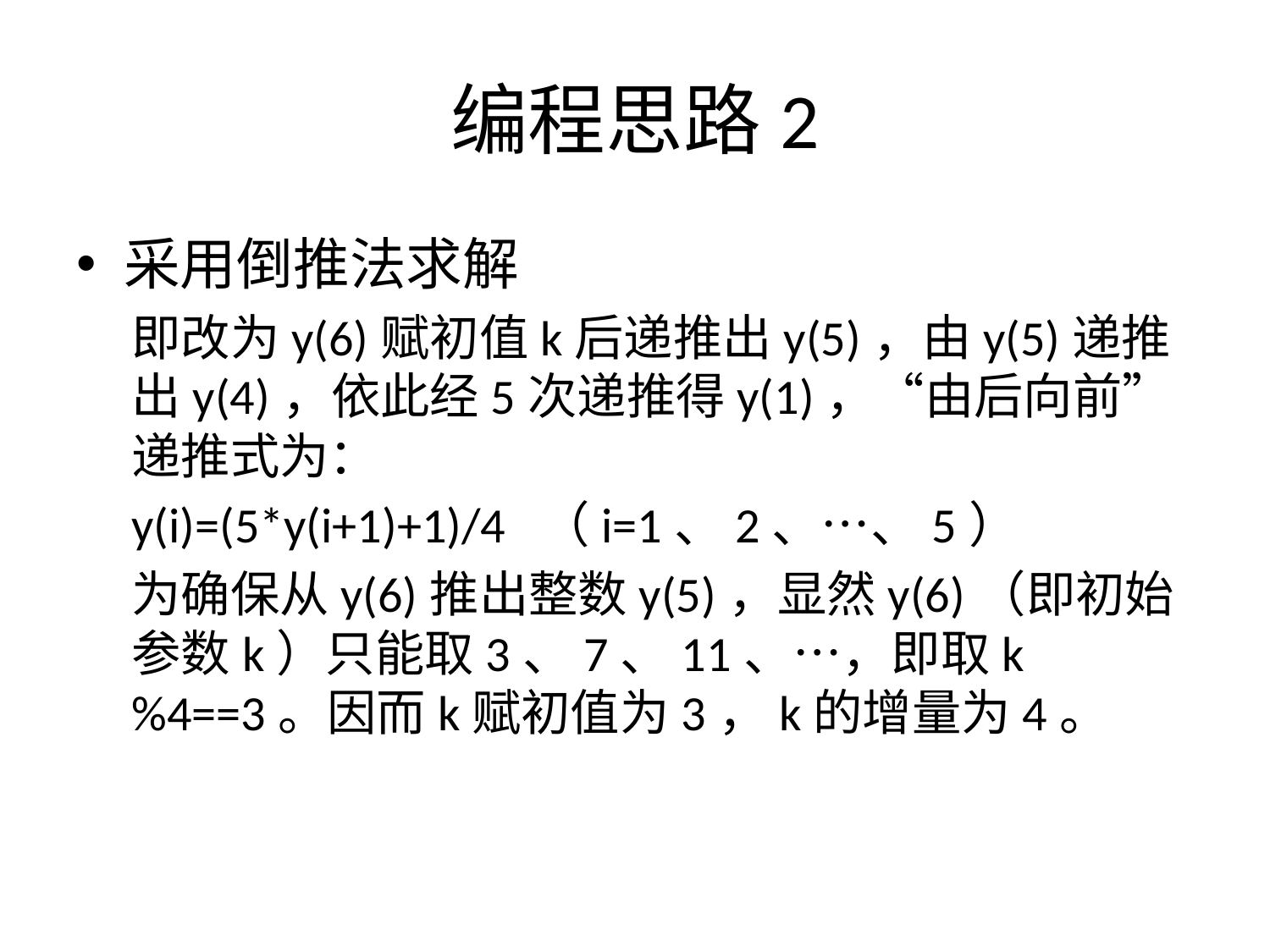

# 编程思路2
采用倒推法求解
即改为y(6)赋初值k后递推出y(5)，由y(5)递推出y(4)，依此经5次递推得y(1)，“由后向前”递推式为：
y(i)=(5*y(i+1)+1)/4  （i=1、2、…、5）
为确保从y(6)推出整数y(5)，显然y(6)（即初始参数k）只能取3、7、11、…，即取k%4==3。因而k赋初值为3，k的增量为4。